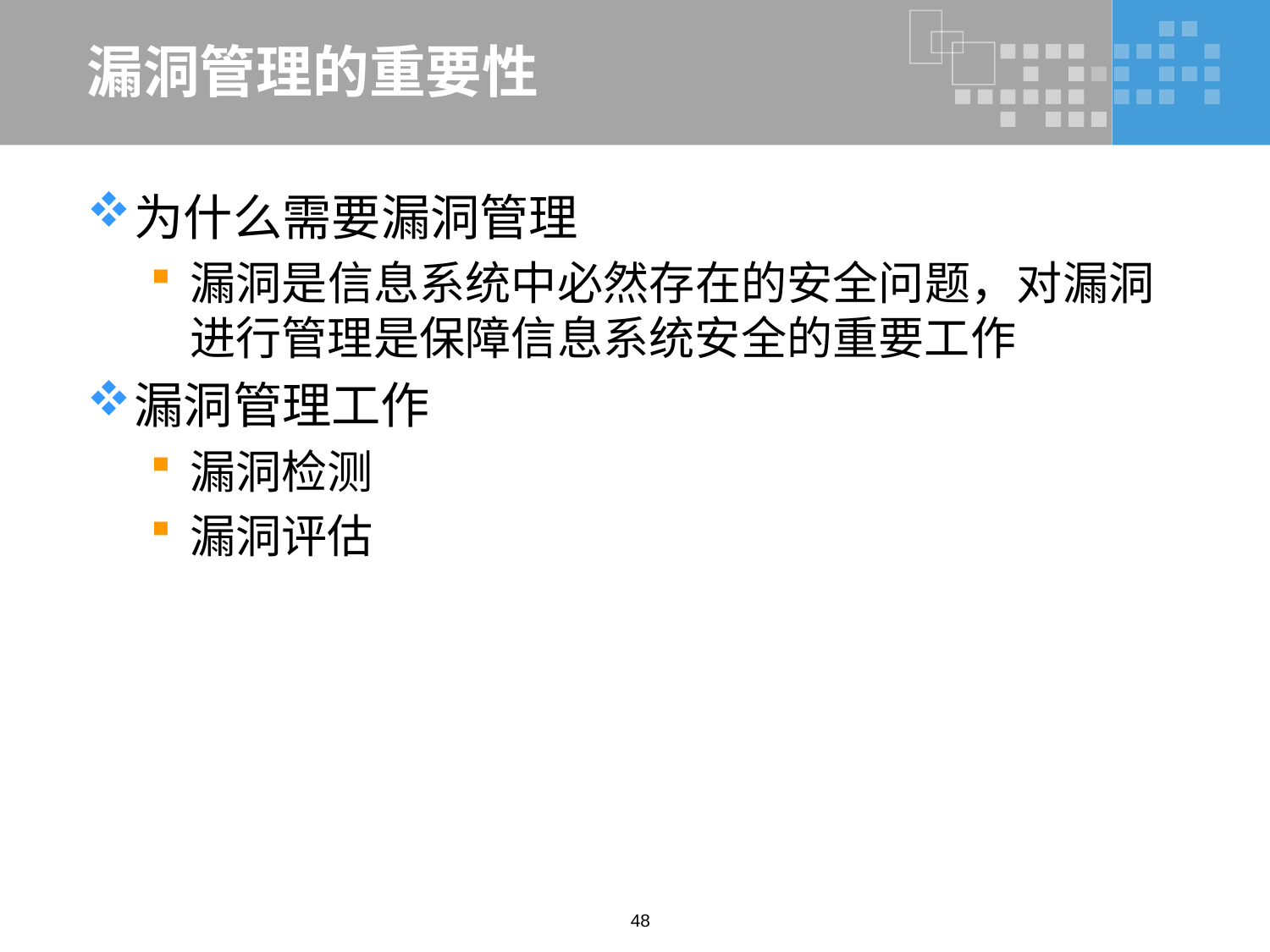

# 漏洞管理的重要性
为什么需要漏洞管理
漏洞是信息系统中必然存在的安全问题，对漏洞进行管理是保障信息系统安全的重要工作
漏洞管理工作
漏洞检测
漏洞评估
48